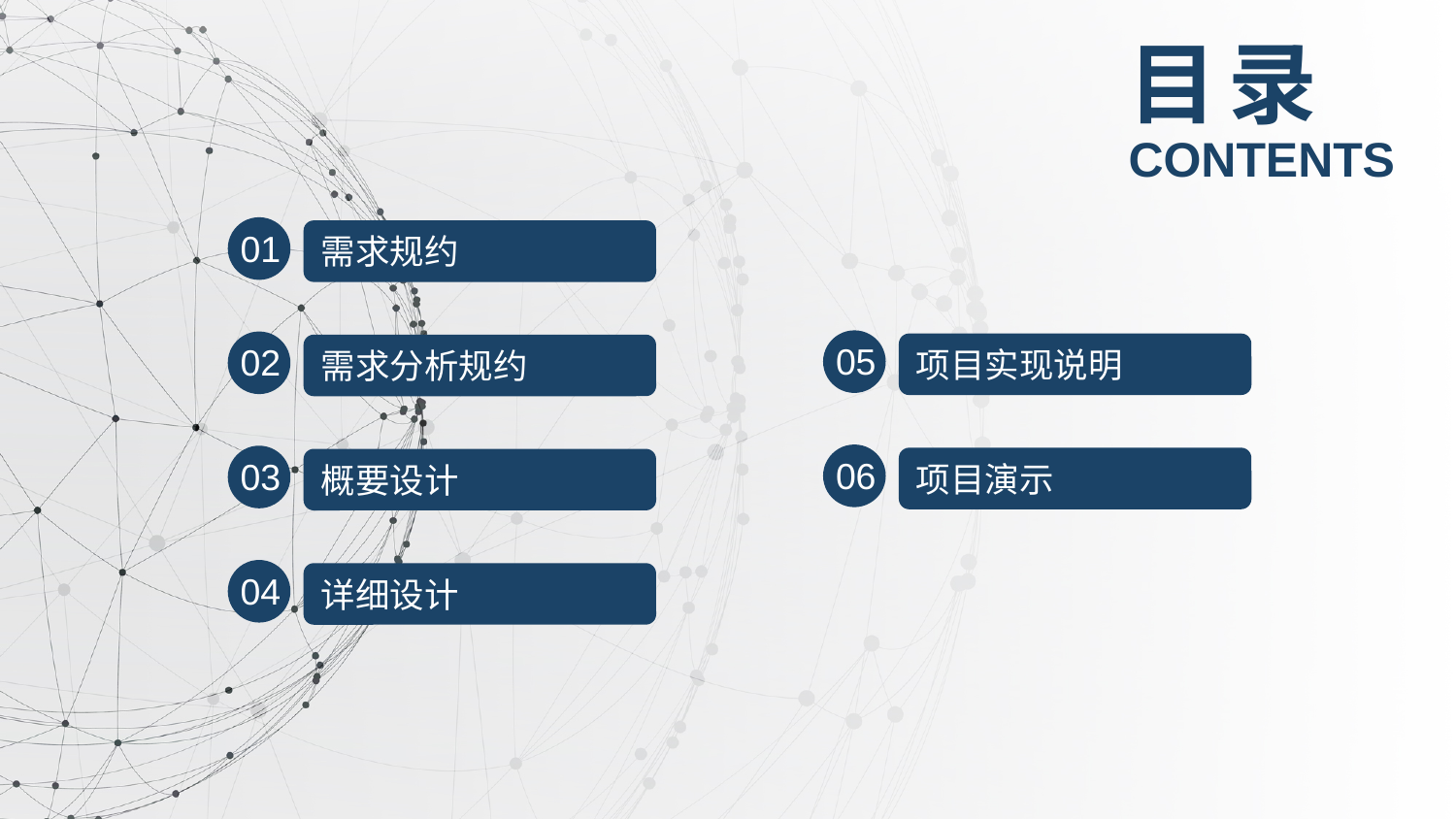

目 录
CONTENTS

01
需求规约

05

02
项目实现说明
需求分析规约

06

03
项目演示
概要设计

04
详细设计